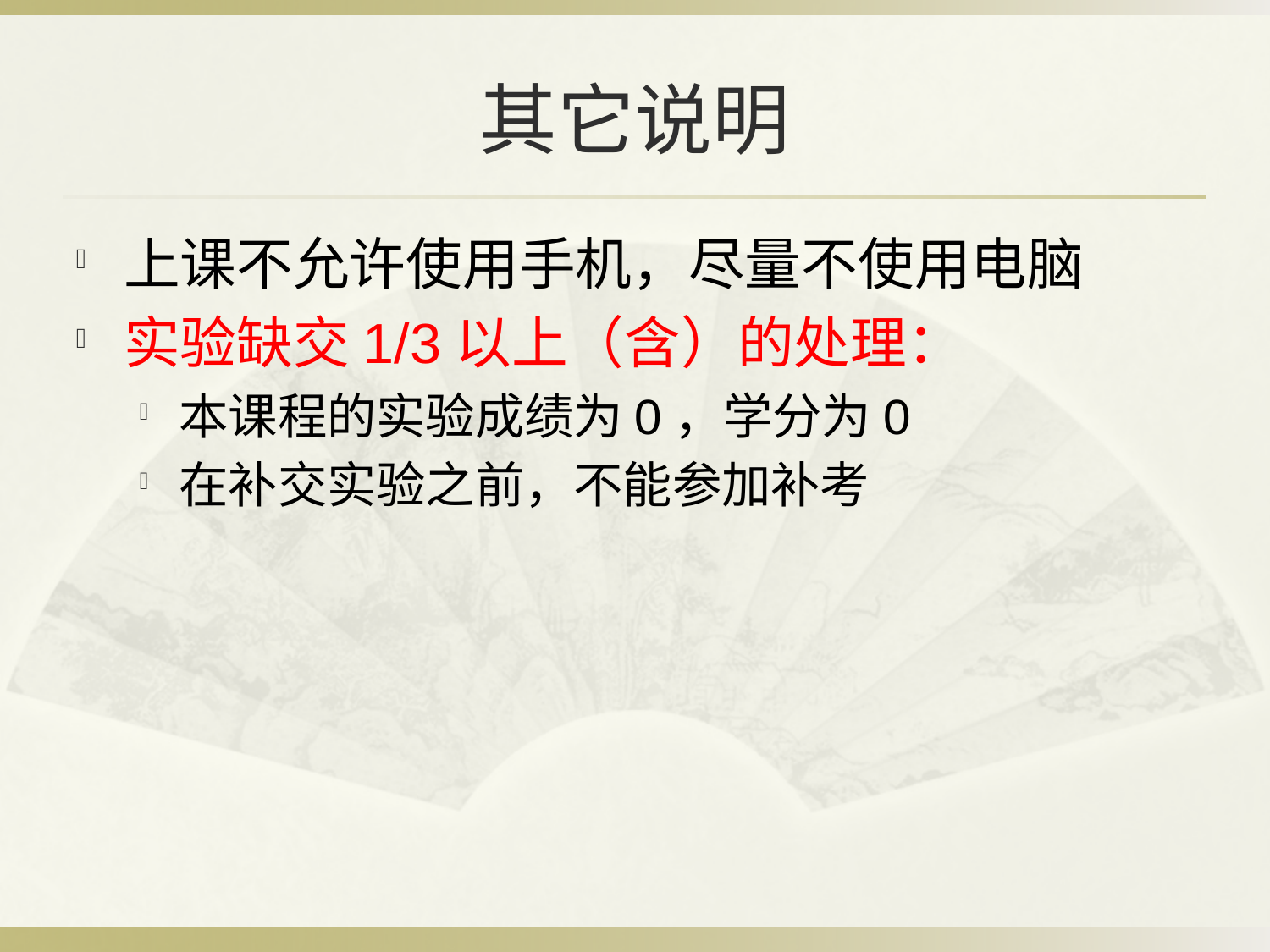

# 其它说明
上课不允许使用手机，尽量不使用电脑
实验缺交1/3以上（含）的处理：
本课程的实验成绩为0，学分为0
在补交实验之前，不能参加补考